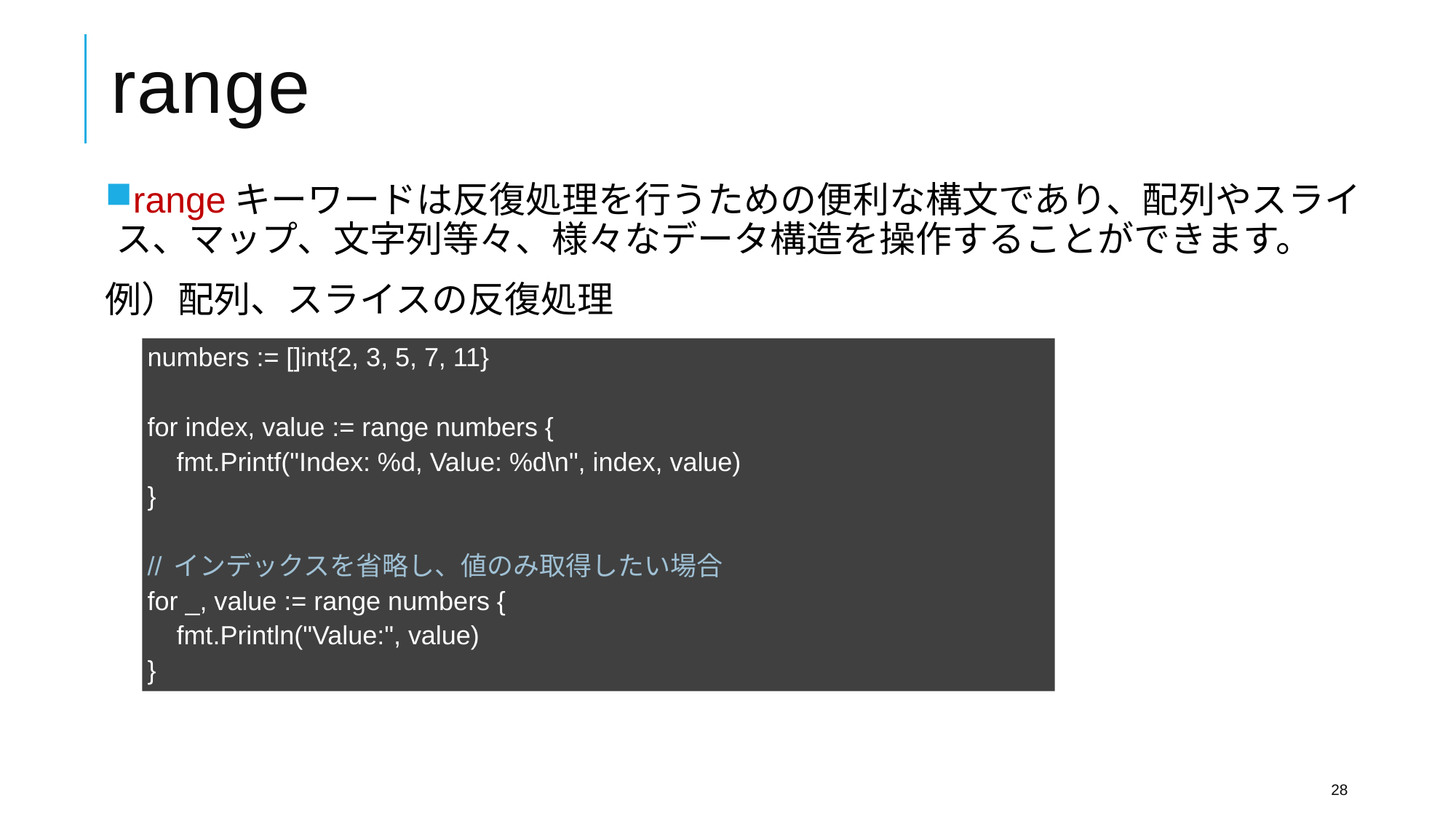

# range
rangeキーワードは反復処理を行うための便利な構文であり、配列やスライス、マップ、文字列等々、様々なデータ構造を操作することができます。
例）配列、スライスの反復処理

numbers := []int{2, 3, 5, 7, 11}

for index, value := range numbers {
    fmt.Printf("Index: %d, Value: %d\n", index, value)
}

// インデックスを省略し、値のみ取得したい場合
for _, value := range numbers {
    fmt.Println("Value:", value)
}
28